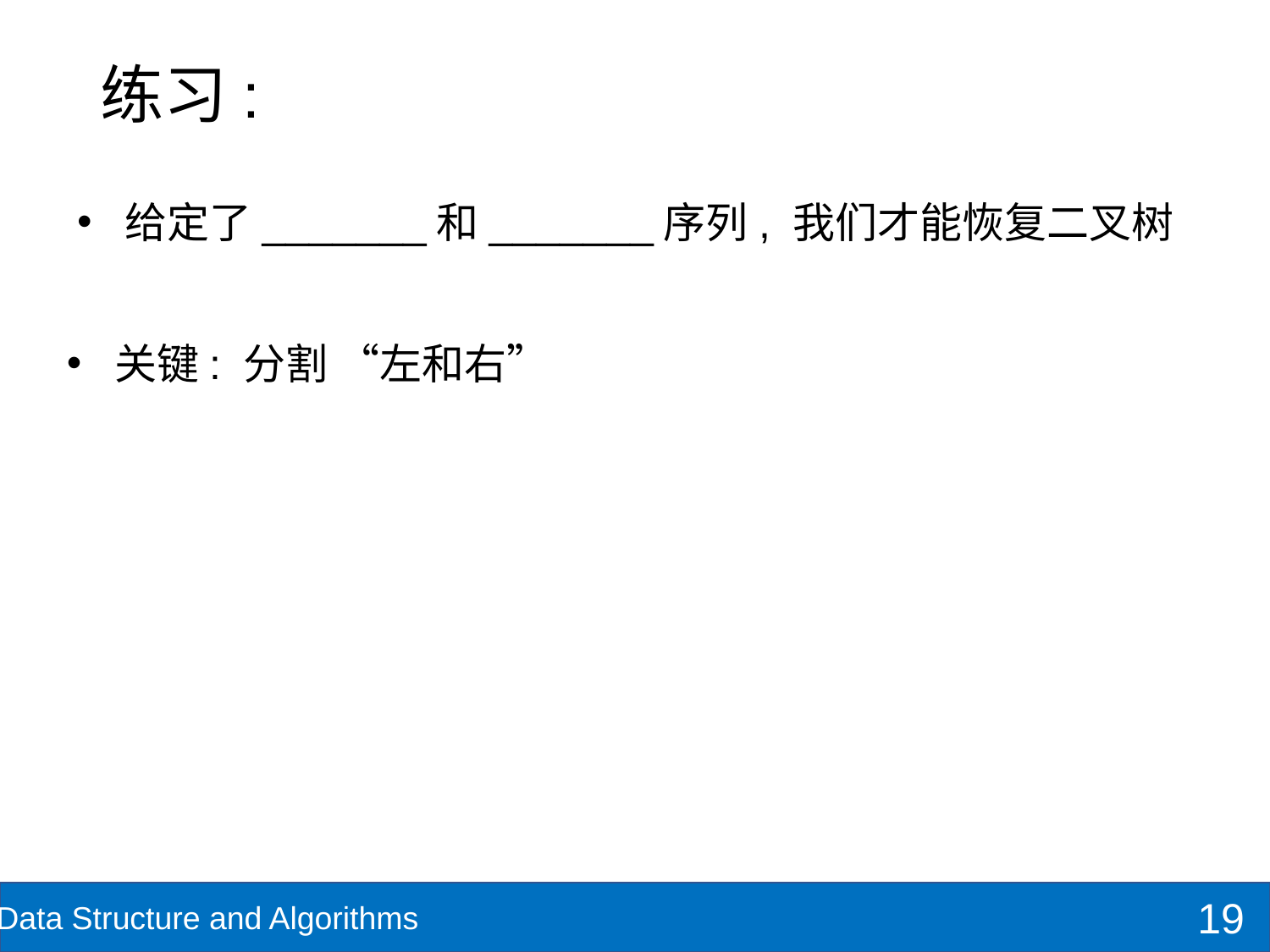

# 练习:
给定了_______和_______序列, 我们才能恢复二叉树
关键: 分割 “左和右”
19